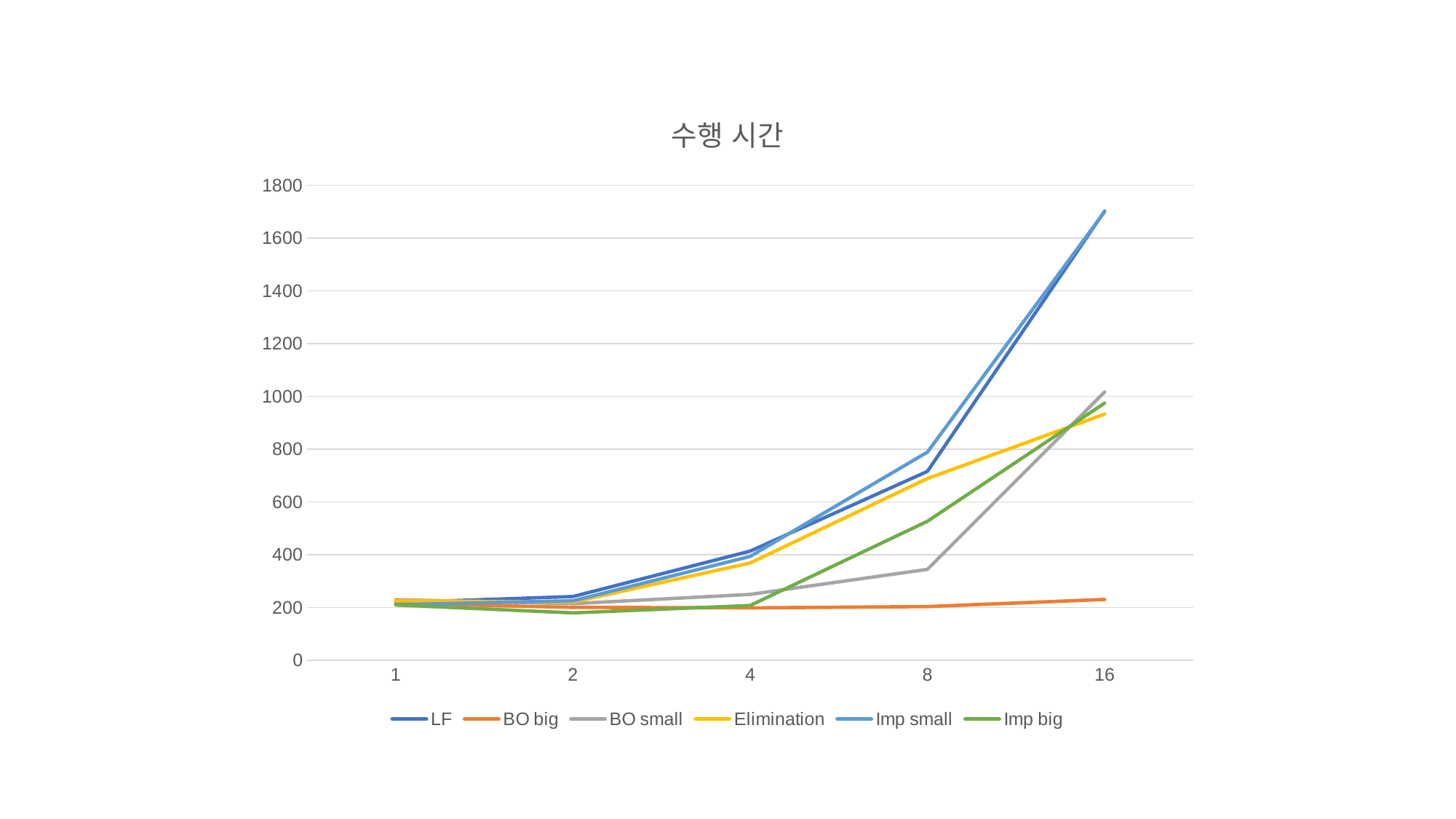

### Chart: 수행 시간

| Category | LF | BO big | BO small | Elimination | Imp small | Imp big |
|---|---|---|---|---|---|---|
| 1 | 219.0 | 216.0 | 230.0 | 226.0 | 211.0 | 210.0 |
| 2 | 242.0 | 201.0 | 215.0 | 221.0 | 226.0 | 180.0 |
| 4 | 414.0 | 199.0 | 250.0 | 369.0 | 394.0 | 208.0 |
| 8 | 716.0 | 204.0 | 345.0 | 689.0 | 789.0 | 527.0 |
| 16 | 1702.0 | 231.0 | 1017.0 | 933.0 | 1700.0 | 975.0 |